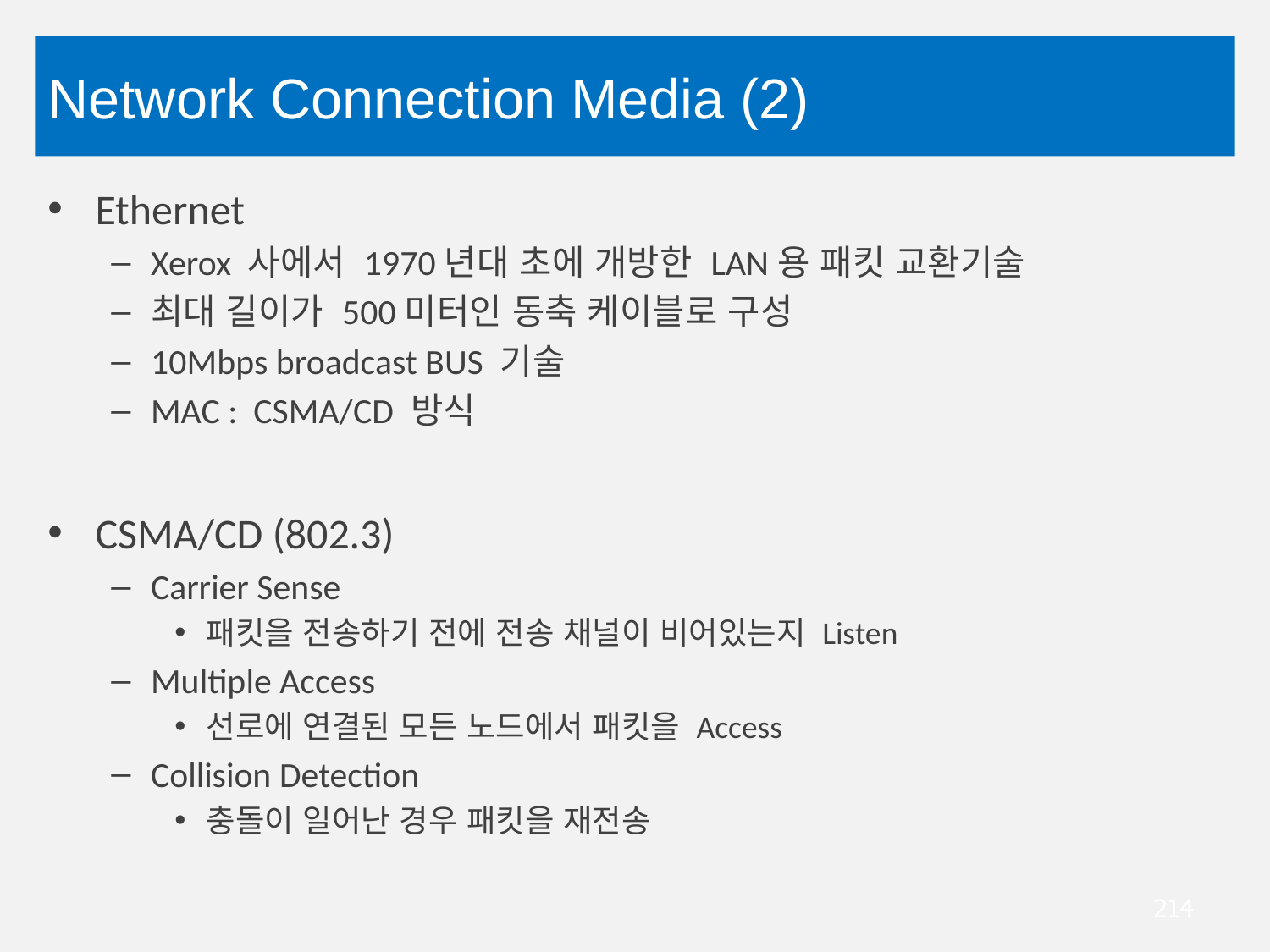

# Network Connection Media (2)
Ethernet
Xerox 사에서 1970년대 초에 개방한 LAN용 패킷 교환기술
최대 길이가 500미터인 동축 케이블로 구성
10Mbps broadcast BUS 기술
MAC :  CSMA/CD 방식

CSMA/CD (802.3)
Carrier Sense
패킷을 전송하기 전에 전송 채널이 비어있는지 Listen
Multiple Access
선로에 연결된 모든 노드에서 패킷을 Access
Collision Detection
충돌이 일어난 경우 패킷을 재전송
214